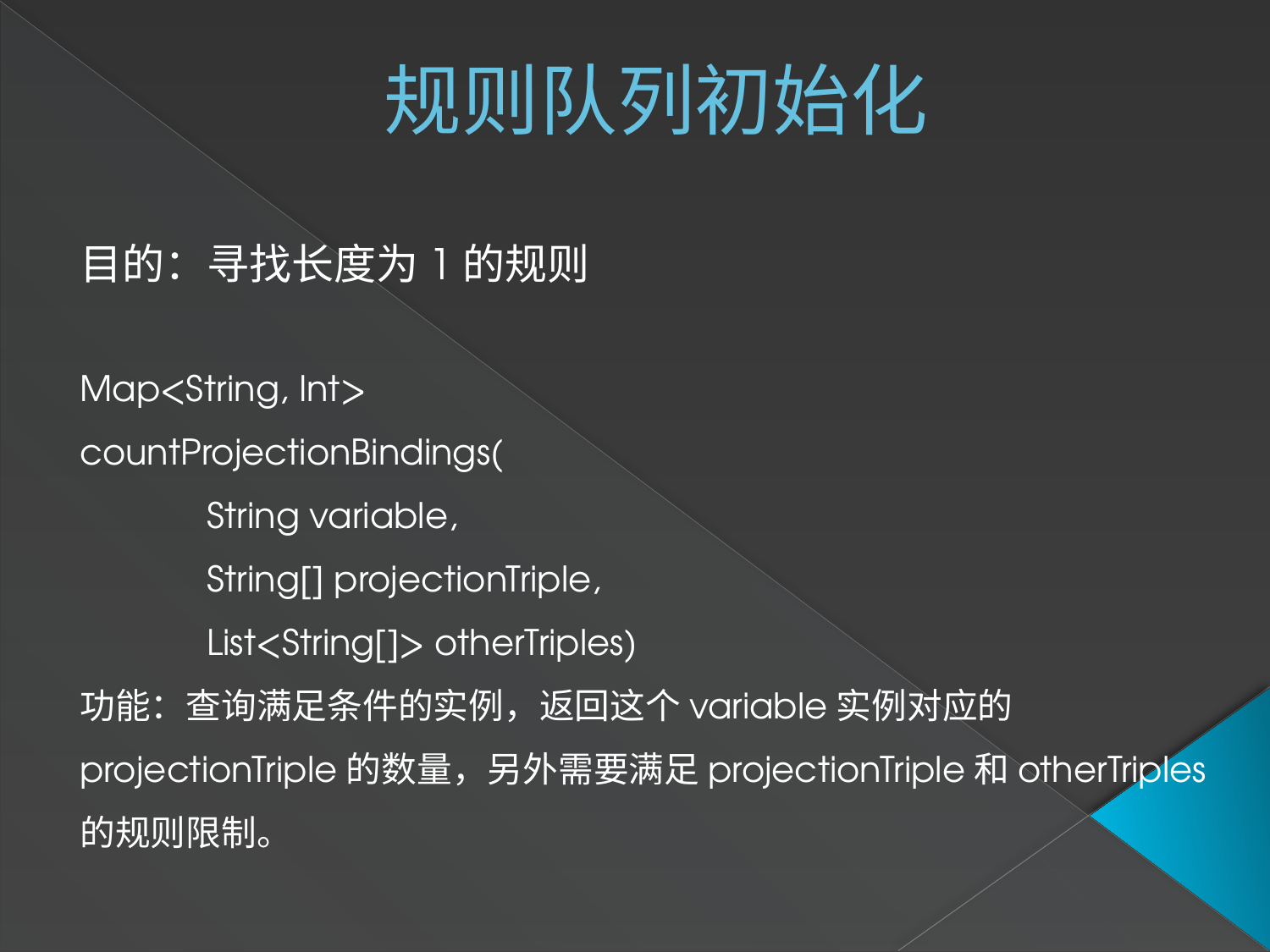

规则队列初始化
目的：寻找长度为1的规则
Map<String, Int>
countProjectionBindings(
	String variable,
	String[] projectionTriple,
	List<String[]> otherTriples)
功能：查询满足条件的实例，返回这个variable实例对应的projectionTriple的数量，另外需要满足projectionTriple和otherTriples的规则限制。